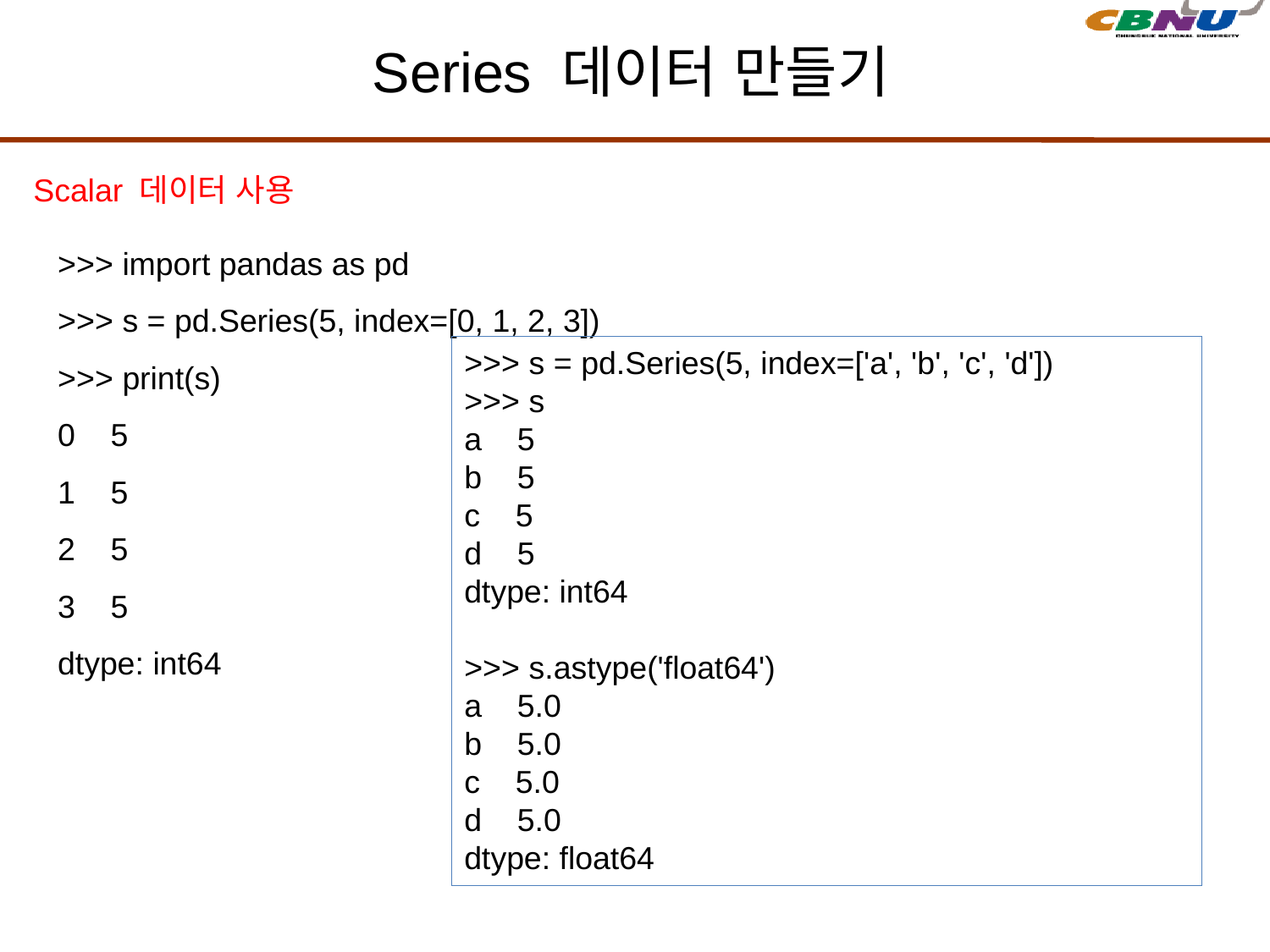

# Series 데이터 만들기
Scalar 데이터 사용
>>> import pandas as pd
>>> s = pd.Series(5, index=[0, 1, 2, 3])
>>> print(s)
0    5
1    5
2    5
3    5
dtype: int64
>>> s = pd.Series(5, index=['a', 'b', 'c', 'd'])
>>> s
a    5
b    5
c    5
d    5
dtype: int64

>>> s.astype('float64')
a    5.0
b    5.0
c    5.0
d    5.0
dtype: float64